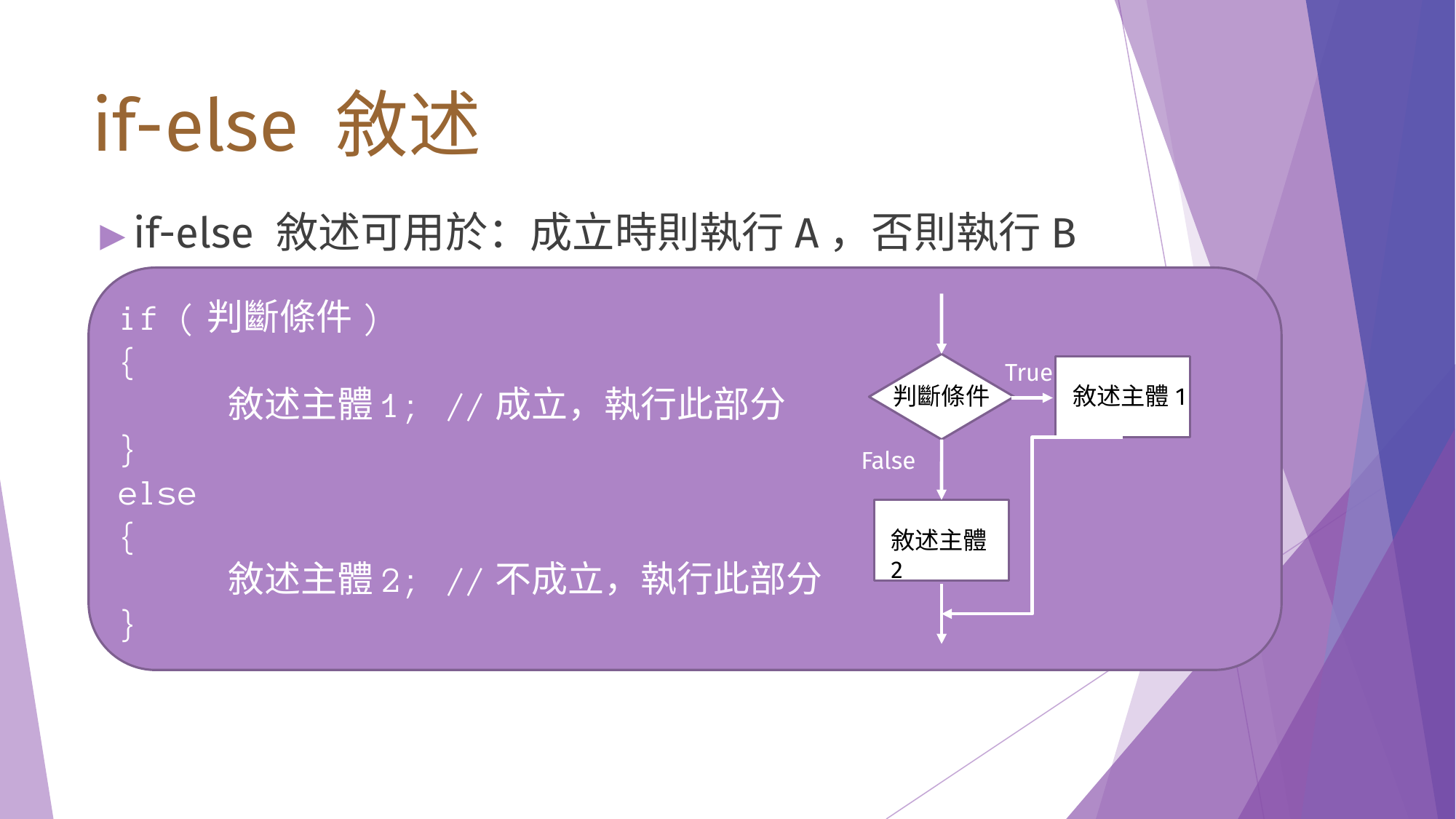

# if-else 敘述
if-else 敘述可用於：成立時則執⾏A，否則執⾏B
if (判斷條件)
{
	敘述主體1;	//成立，執行此部分
}
else
{
	敘述主體2;	//不成立，執行此部分
}
True
q04j

判斷條件
敘述主體1
False

敘述主體2